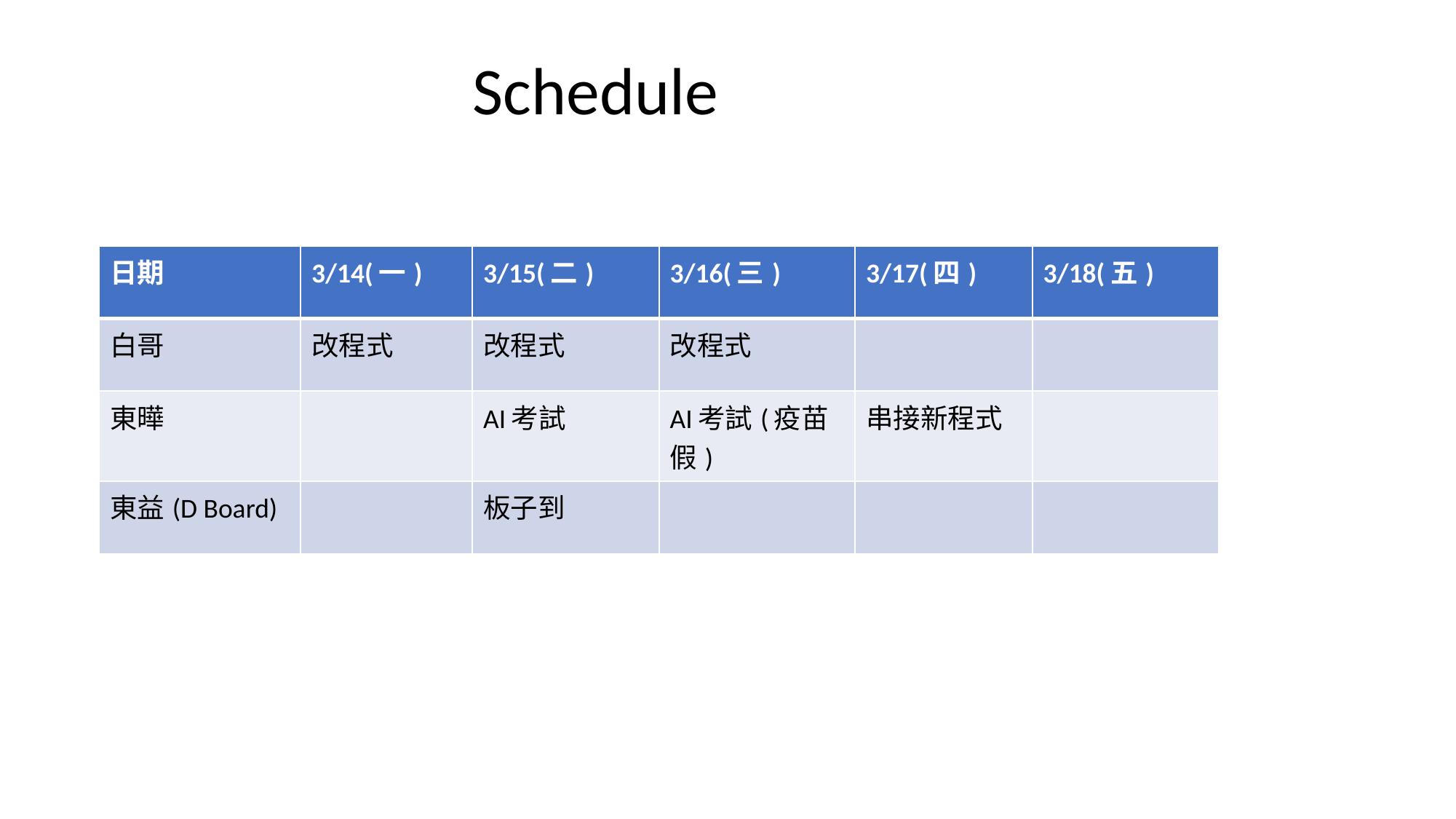

# Schedule
| 日期 | 3/14(一) | 3/15(二) | 3/16(三) | 3/17(四) | 3/18(五) |
| --- | --- | --- | --- | --- | --- |
| 白哥 | 改程式 | 改程式 | 改程式 |  |  |
| 東曄 |  | AI考試 | AI考試(疫苗假) | 串接新程式 |  |
| 東益(D Board) |  | 板子到 |  |  |  |